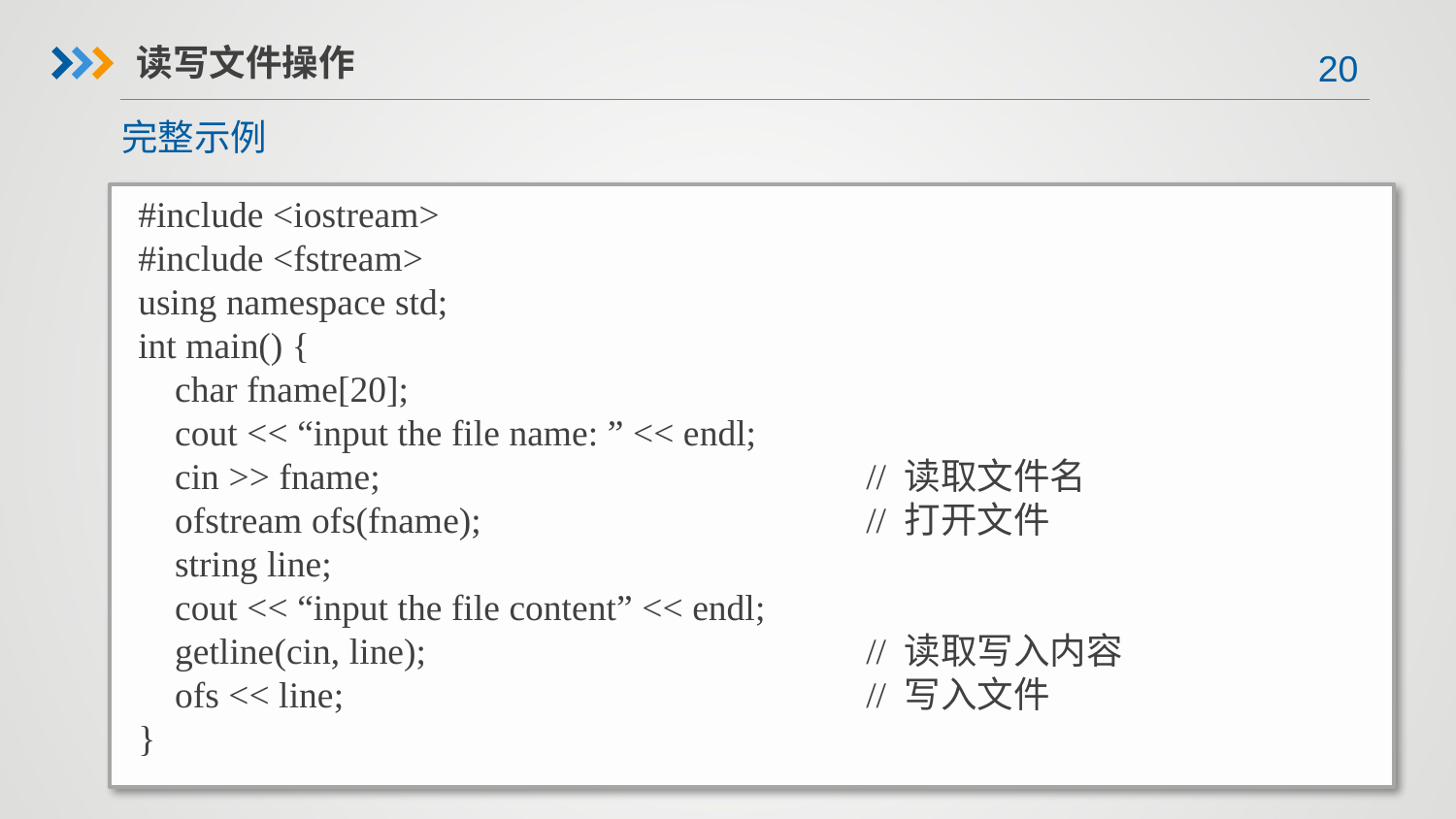

读写文件操作
完整示例

#include <iostream>
#include <fstream>
using namespace std;
int main() {
    char fname[20];
    cout << “input the file name: ” << endl;
    cin >> fname;				// 读取文件名
    ofstream ofs(fname);			// 打开文件
    string line;
    cout << “input the file content” << endl;
    getline(cin, line);				// 读取写入内容
    ofs << line;				// 写入文件
}